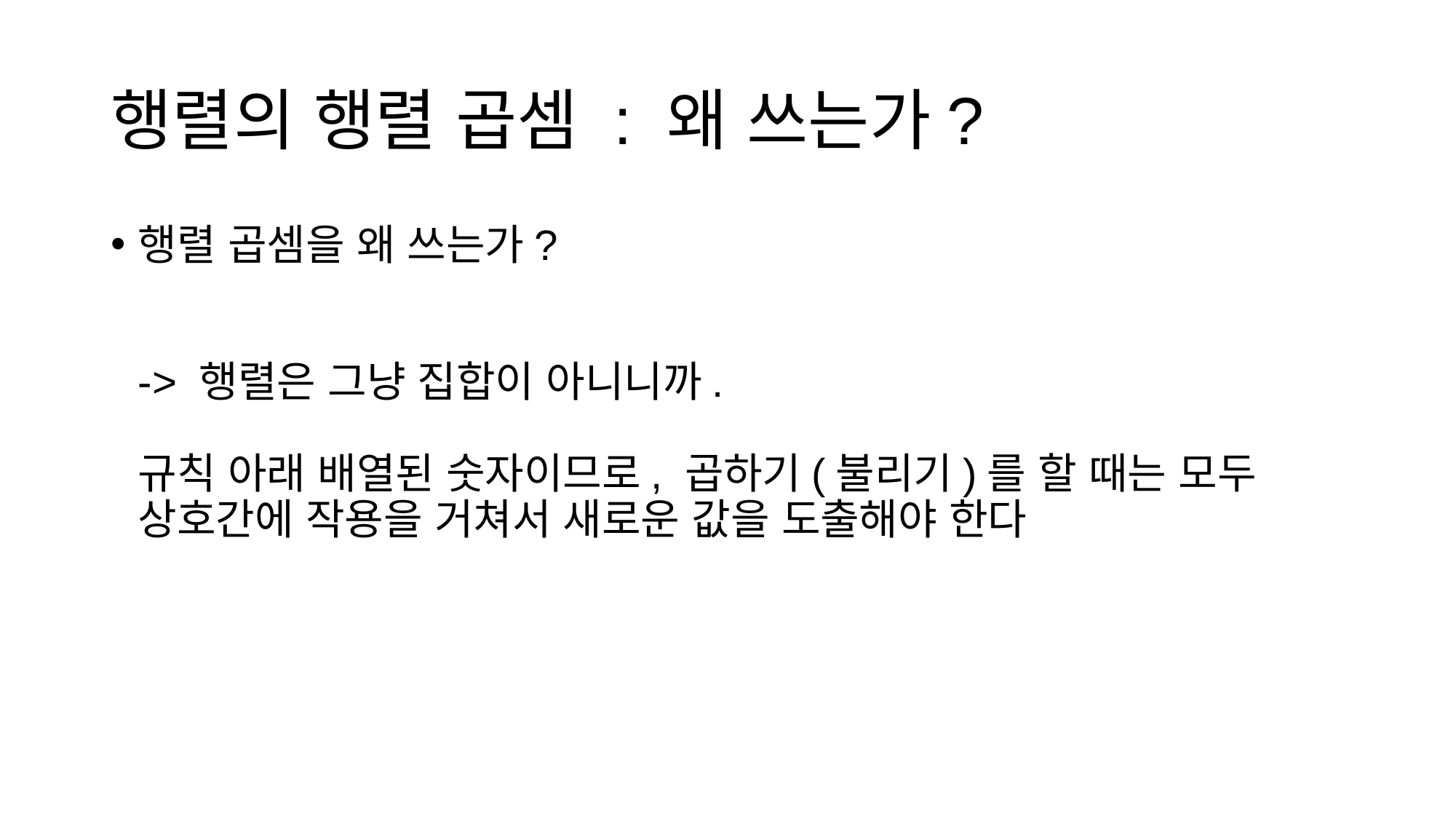

# 행렬의 행렬 곱셈 : 왜 쓰는가?
행렬 곱셈을 왜 쓰는가?
-> 행렬은 그냥 집합이 아니니까.
규칙 아래 배열된 숫자이므로, 곱하기(불리기)를 할 때는 모두 상호간에 작용을 거쳐서 새로운 값을 도출해야 한다